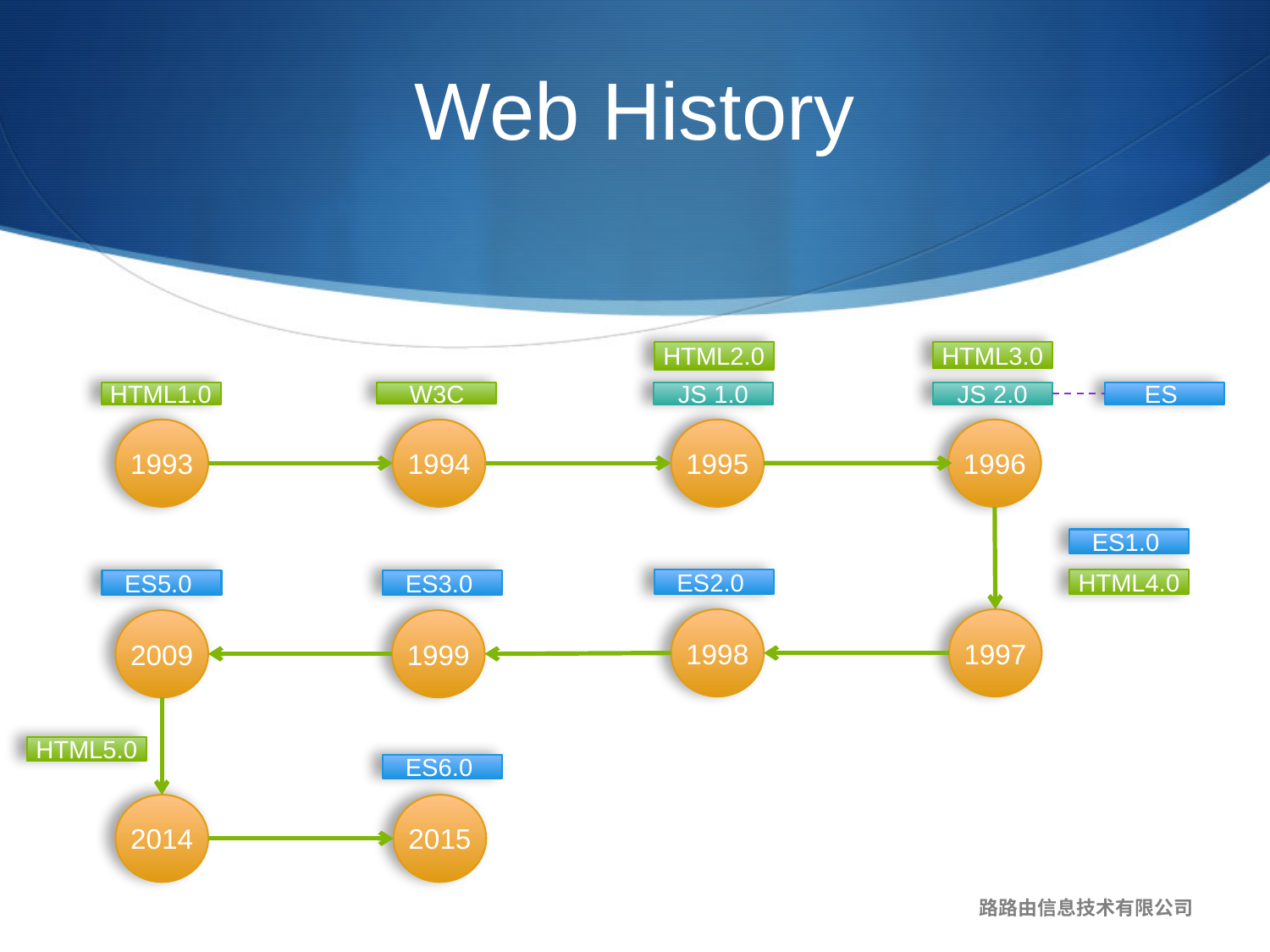

# Web History
HTML2.0
HTML3.0
HTML1.0
W3C
JS 1.0
JS 2.0
ES
1995
1996
1993
1994
ES1.0
ES2.0
HTML4.0
ES5.0
ES3.0
1998
1997
2009
1999
HTML5.0
ES6.0
2014
2015
路路由信息技术有限公司